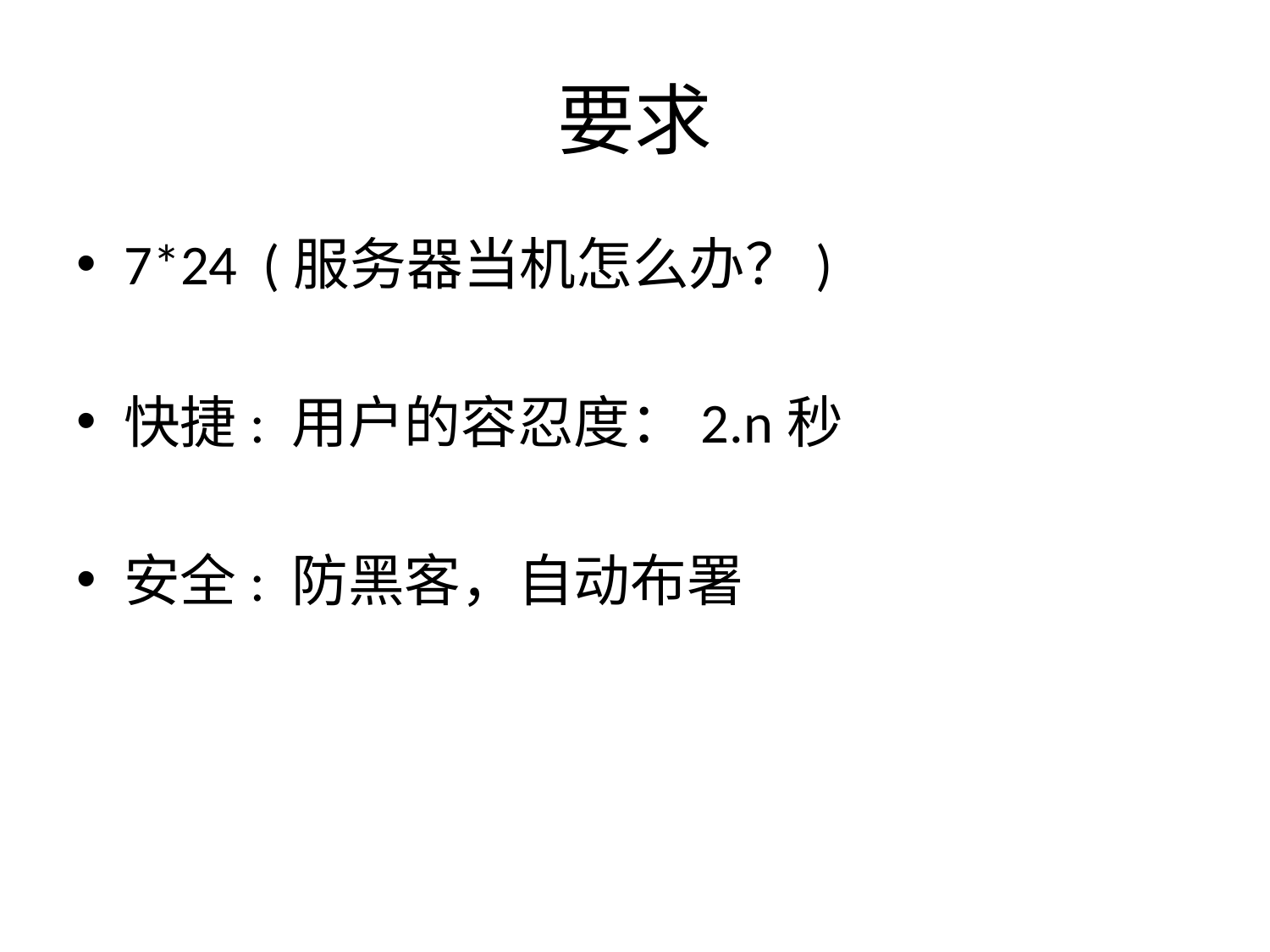

# 要求
7*24  (服务器当机怎么办？)

快捷: 用户的容忍度：2.n秒

安全: 防黑客，自动布署